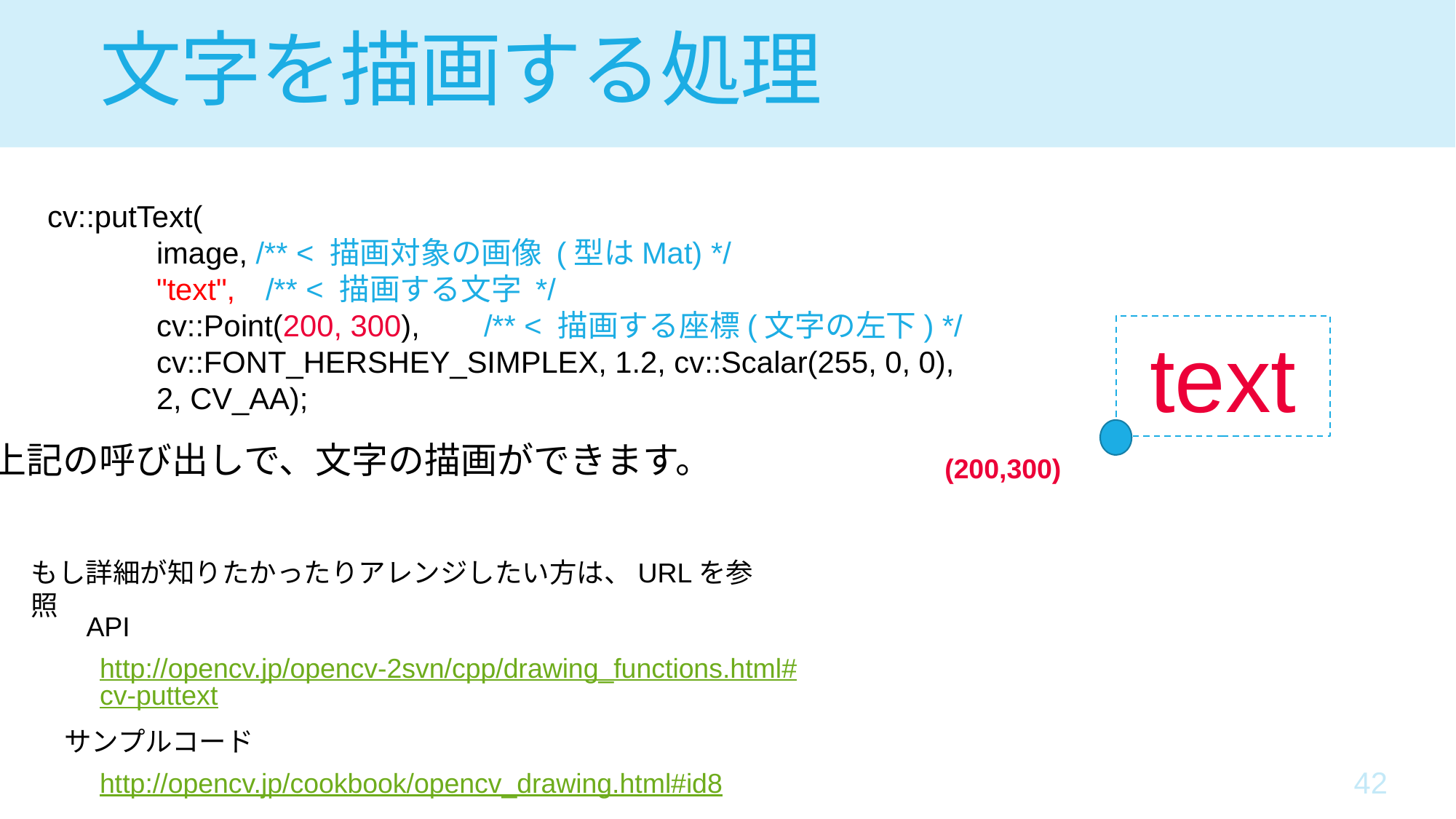

# 文字を描画する処理
cv::putText(
	image, /** < 描画対象の画像 (型はMat) */
	"text", 	/** < 描画する文字 */
	cv::Point(200, 300), 	/** < 描画する座標(文字の左下) */
	cv::FONT_HERSHEY_SIMPLEX, 1.2, cv::Scalar(255, 0, 0),
	2, CV_AA);
text

上記の呼び出しで、文字の描画ができます。
(200,300)
もし詳細が知りたかったりアレンジしたい方は、URLを参照
API
http://opencv.jp/opencv-2svn/cpp/drawing_functions.html#cv-puttext
サンプルコード
http://opencv.jp/cookbook/opencv_drawing.html#id8